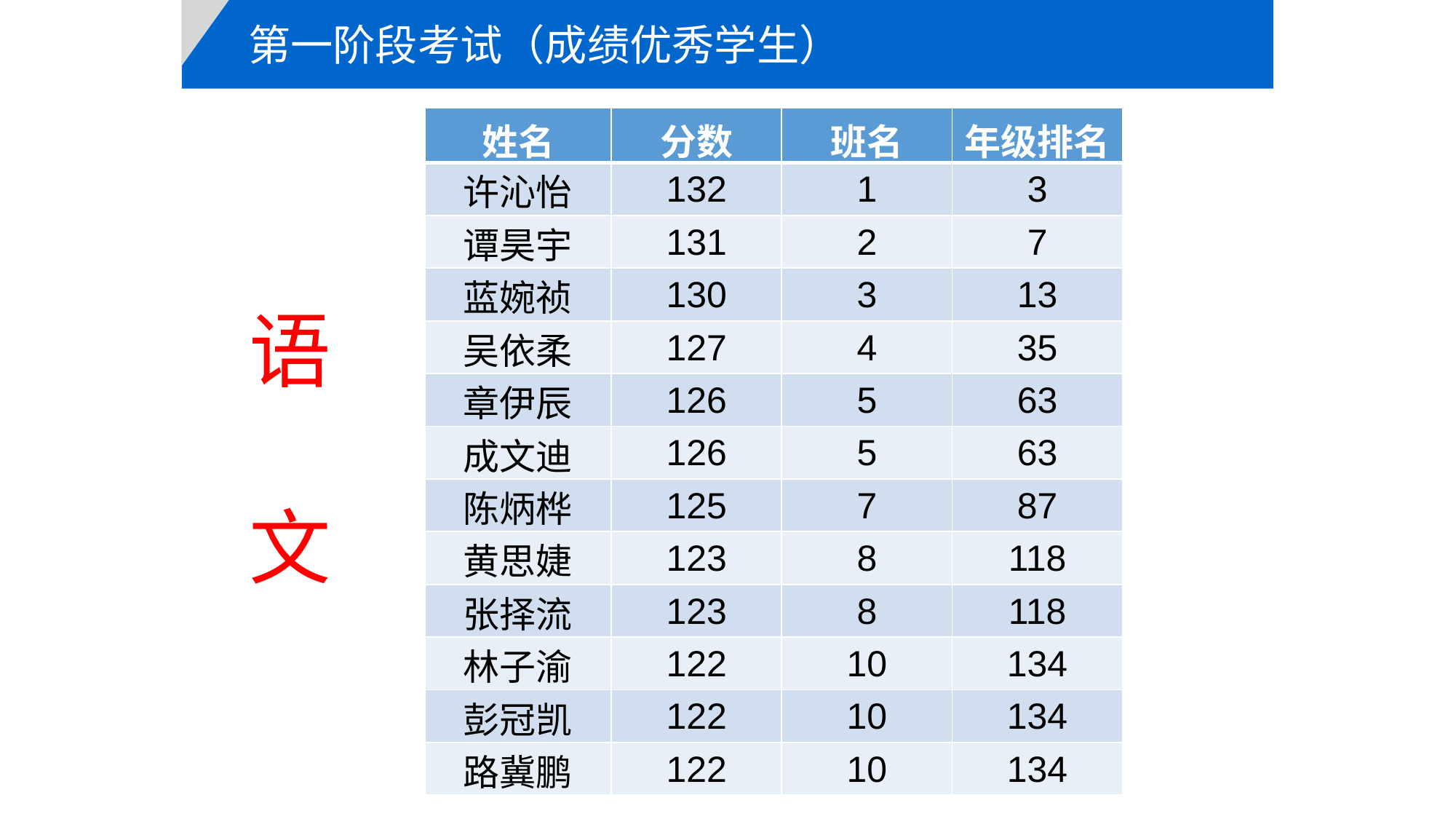

第一阶段考试（成绩优秀学生）
| 姓名 | 分数 | 班名 | 年级排名 |
| --- | --- | --- | --- |
| 许沁怡 | 132 | 1 | 3 |
| 谭昊宇 | 131 | 2 | 7 |
| 蓝婉祯 | 130 | 3 | 13 |
| 吴依柔 | 127 | 4 | 35 |
| 章伊辰 | 126 | 5 | 63 |
| 成文迪 | 126 | 5 | 63 |
| 陈炳桦 | 125 | 7 | 87 |
| 黄思婕 | 123 | 8 | 118 |
| 张择流 | 123 | 8 | 118 |
| 林子渝 | 122 | 10 | 134 |
| 彭冠凯 | 122 | 10 | 134 |
| 路冀鹏 | 122 | 10 | 134 |
语

文